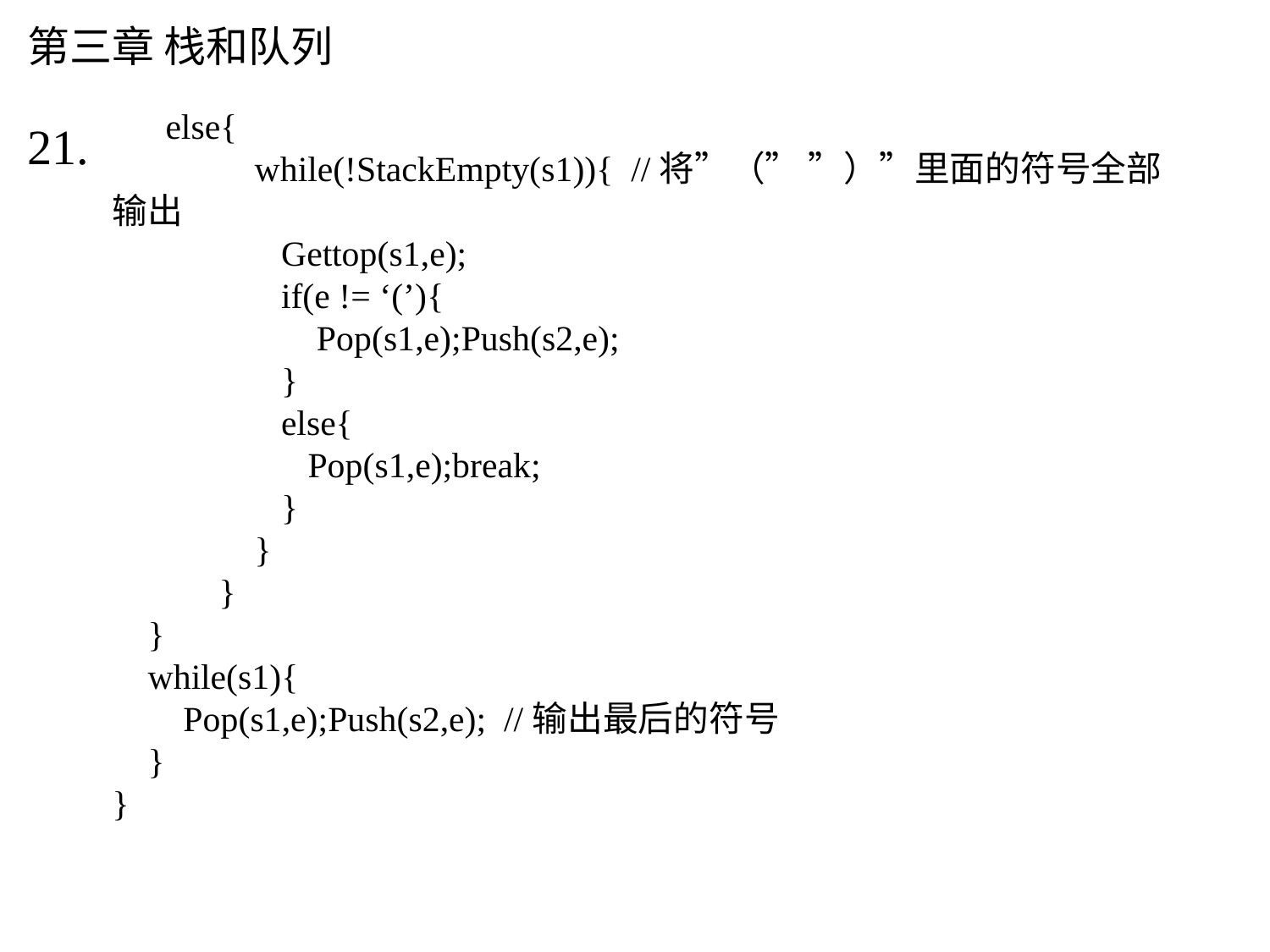

# 第三章 栈和队列
21.
      else{
                while(!StackEmpty(s1)){  //将”（” ”）”里面的符号全部输出
                   Gettop(s1,e);
                   if(e != ‘(’){
                       Pop(s1,e);Push(s2,e);
                   }
                   else{
                      Pop(s1,e);break;
                   }
                }
            }
    }
    while(s1){
        Pop(s1,e);Push(s2,e);  //输出最后的符号
    }
}
        Pop(s,e);
        Buffer[j]=e;
        j++;
    }
    else{
        Push(s,Buffer[i]);
        i++;
        }
    }
}
    while(!StackEmpty(s)){
        Pop(s,e);
        Buffer[j]=e;
        j++;
        }
    }